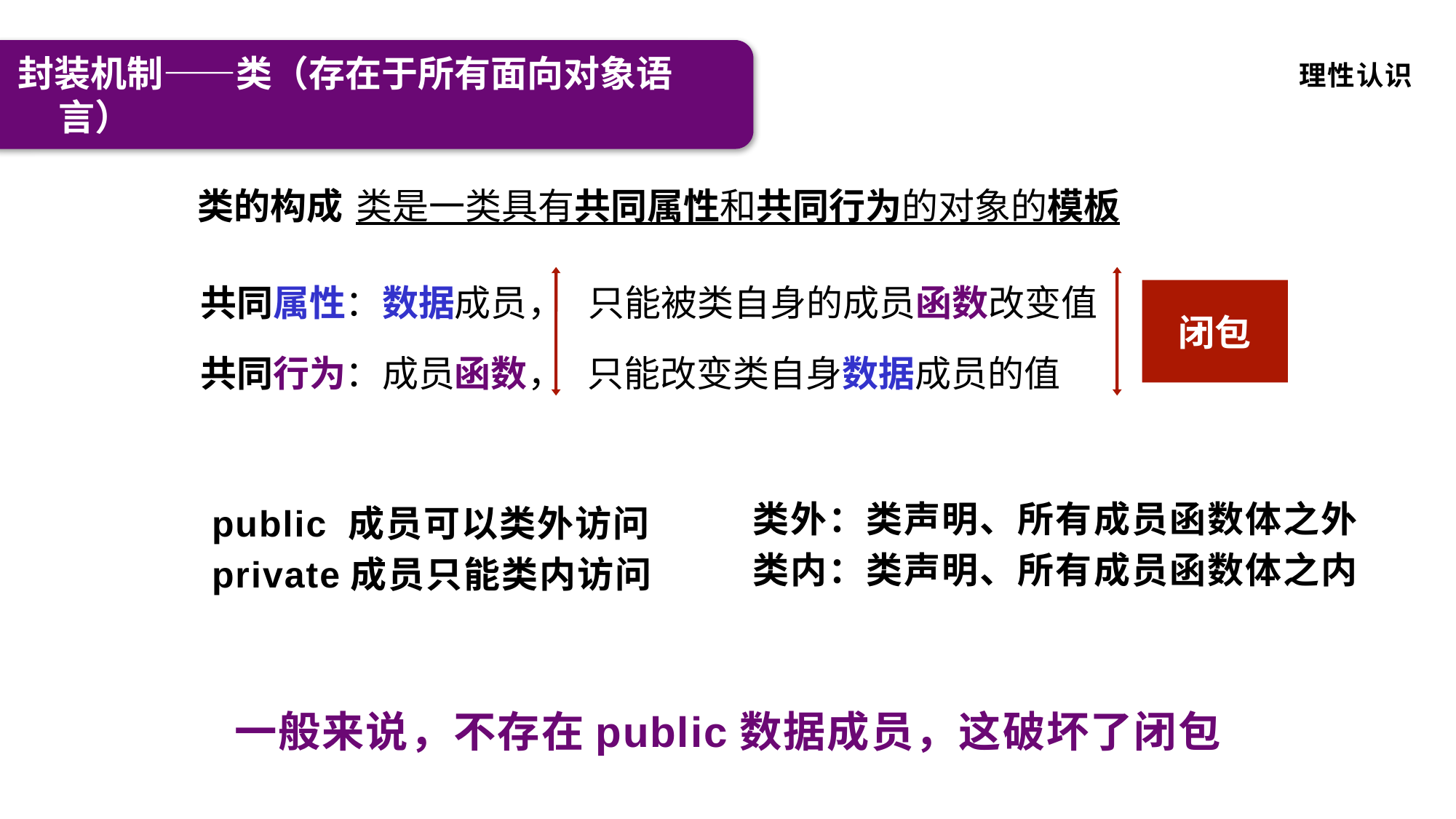

封装机制——类（存在于所有面向对象语言）
理性认识
类的构成
类是一类具有共同属性和共同行为的对象的模板

共同属性：数据成员，
只能被类自身的成员函数改变值
闭包
共同行为：成员函数，
只能改变类自身数据成员的值
类外：类声明、所有成员函数体之外
类内：类声明、所有成员函数体之内
public 成员可以类外访问
private成员只能类内访问
一般来说，不存在public数据成员，这破坏了闭包
19